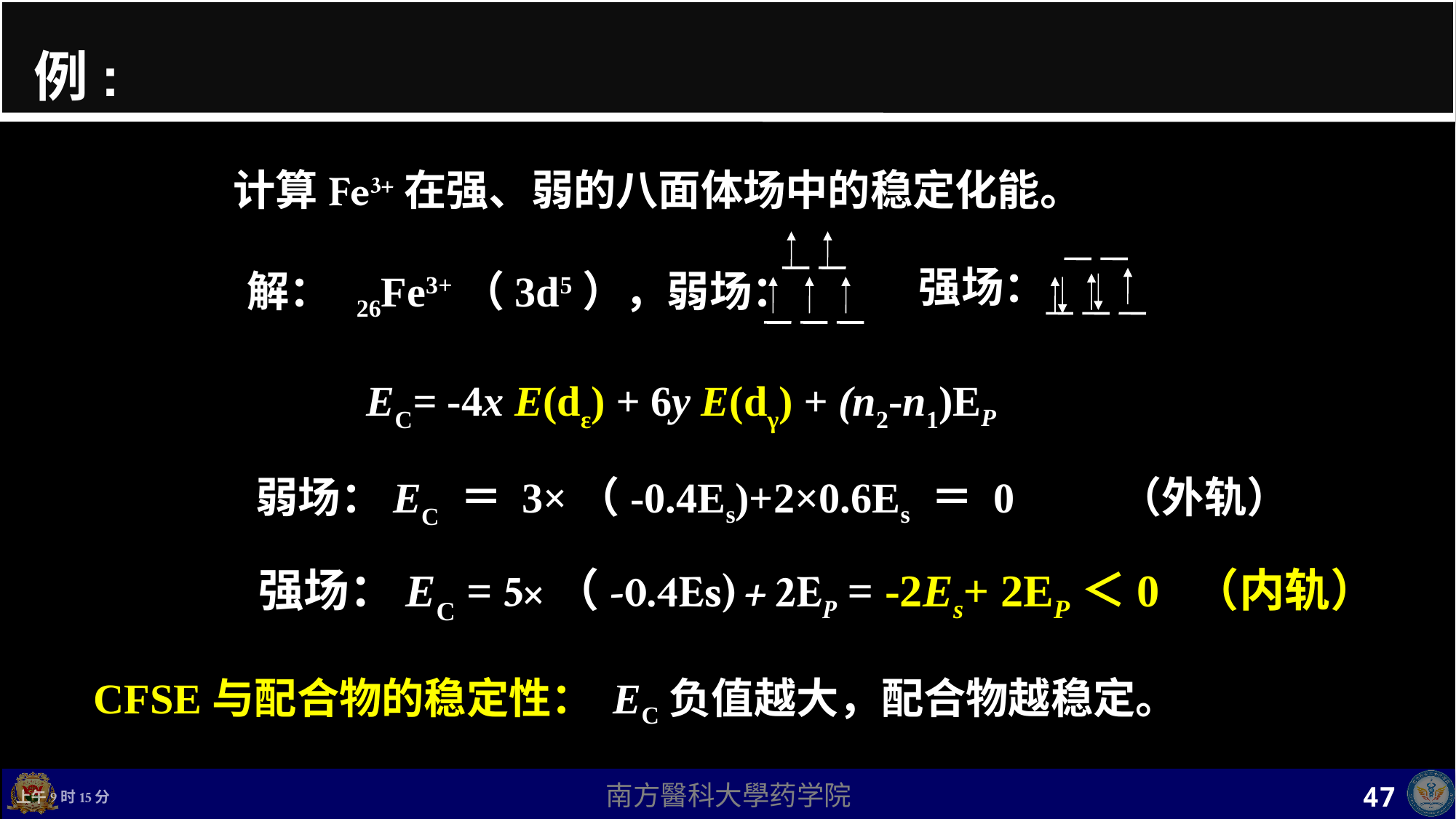

# 例:
计算Fe3+在强、弱的八面体场中的稳定化能。

强场：
解：
26Fe3+（3d5），弱场：

EC= -4x E(dε) + 6y E(dγ) + (n2-n1)EP
弱场：EC ＝ 3×（-0.4Es)+2×0.6Es ＝ 0         （外轨）
强场：EC = 5×（-0.4Es) + 2EP = -2Es+ 2EP＜0  （内轨）
CFSE与配合物的稳定性： EC负值越大，配合物越稳定。
上午9时15分
47